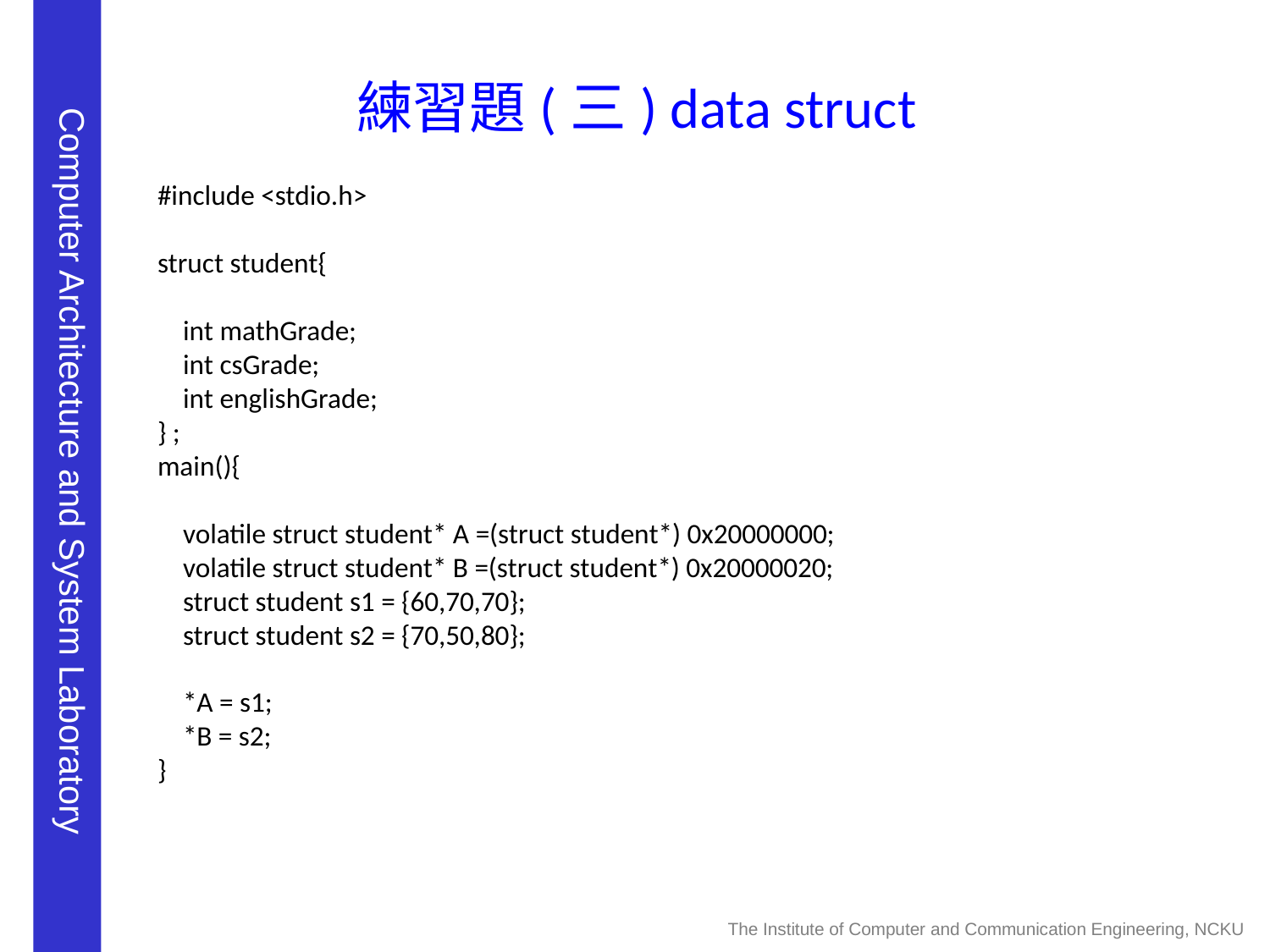

# 練習題(三) data struct
#include <stdio.h>

struct student{

    int mathGrade;
    int csGrade;
    int englishGrade;
} ;
main(){

    volatile struct student* A =(struct student*) 0x20000000;
    volatile struct student* B =(struct student*) 0x20000020;
    struct student s1 = {60,70,70};
    struct student s2 = {70,50,80};

    *A = s1;
    *B = s2;
}